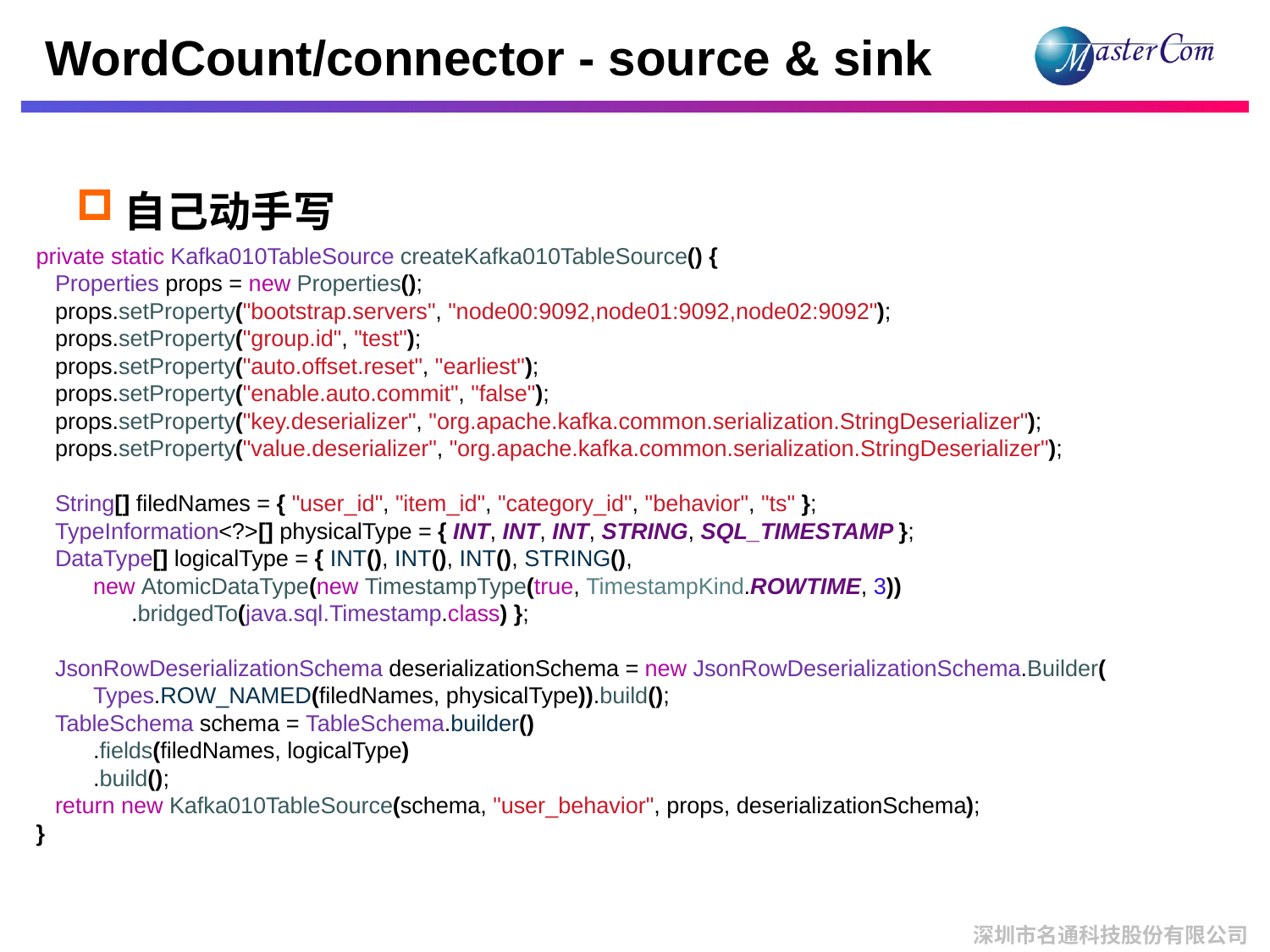

# WordCount/connector - source & sink
自己动手写
private static Kafka010TableSource createKafka010TableSource() {
   Properties props = new Properties();
   props.setProperty("bootstrap.servers", "node00:9092,node01:9092,node02:9092");
   props.setProperty("group.id", "test");
   props.setProperty("auto.offset.reset", "earliest");
   props.setProperty("enable.auto.commit", "false");
   props.setProperty("key.deserializer", "org.apache.kafka.common.serialization.StringDeserializer");
   props.setProperty("value.deserializer", "org.apache.kafka.common.serialization.StringDeserializer");

   String[] filedNames = { "user_id", "item_id", "category_id", "behavior", "ts" };
   TypeInformation<?>[] physicalType = { INT, INT, INT, STRING, SQL_TIMESTAMP };
   DataType[] logicalType = { INT(), INT(), INT(), STRING(),
         new AtomicDataType(new TimestampType(true, TimestampKind.ROWTIME, 3))
               .bridgedTo(java.sql.Timestamp.class) };

   JsonRowDeserializationSchema deserializationSchema = new JsonRowDeserializationSchema.Builder(
         Types.ROW_NAMED(filedNames, physicalType)).build();
   TableSchema schema = TableSchema.builder()
         .fields(filedNames, logicalType)
         .build();
   return new Kafka010TableSource(schema, "user_behavior", props, deserializationSchema);
}